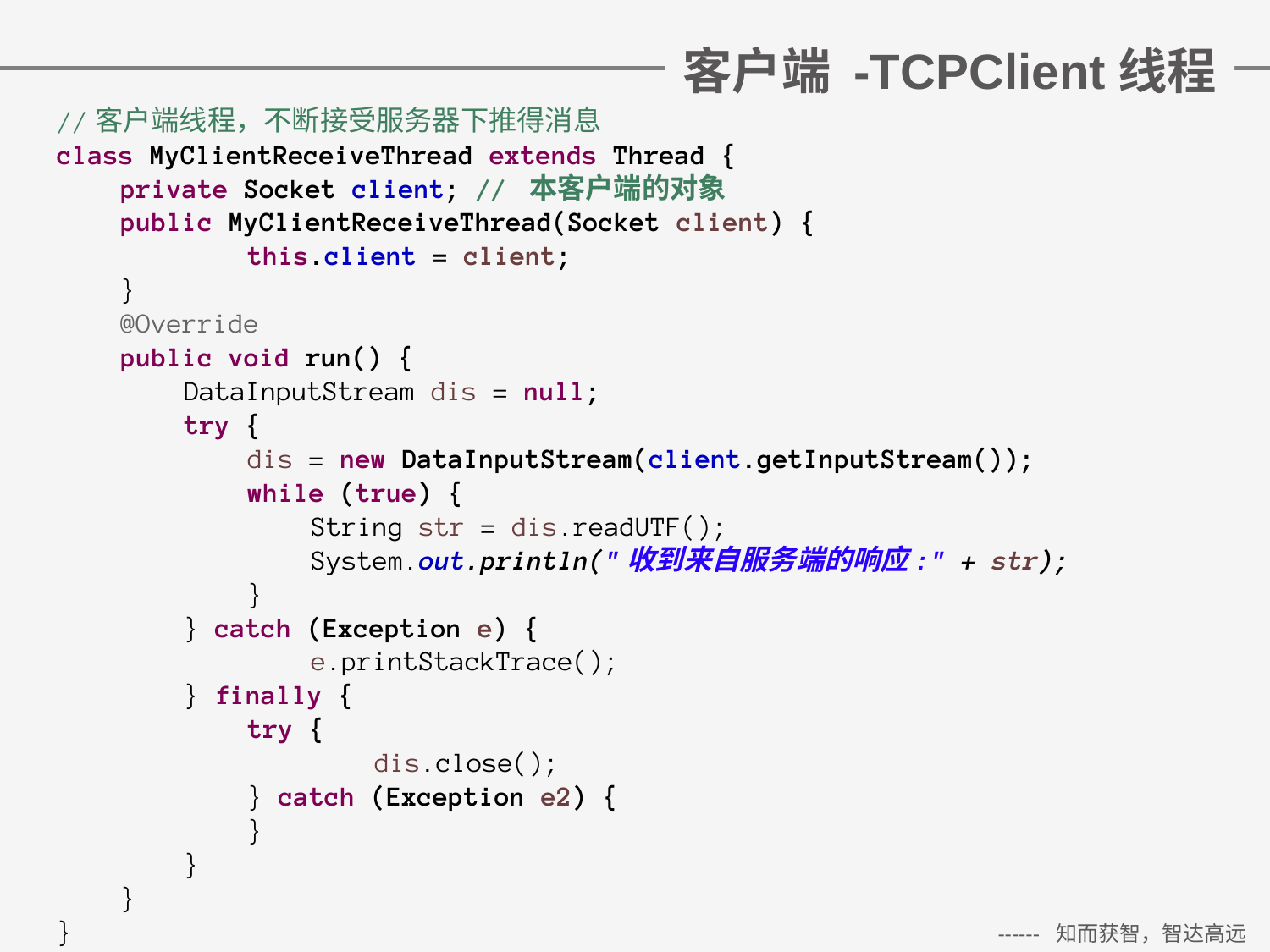

# 客户端 -TCPClient线程
//客户端线程，不断接受服务器下推得消息
class MyClientReceiveThread extends Thread {
private Socket client; // 本客户端的对象
public MyClientReceiveThread(Socket client) {
	this.client = client;
}
@Override
public void run() {
DataInputStream dis = null;
try {
dis = new DataInputStream(client.getInputStream());
while (true) {
String str = dis.readUTF();
System.out.println("收到来自服务端的响应:" + str);
}
} catch (Exception e) {
	e.printStackTrace();
} finally {
try {
	dis.close();
} catch (Exception e2) {
}
}
}
}